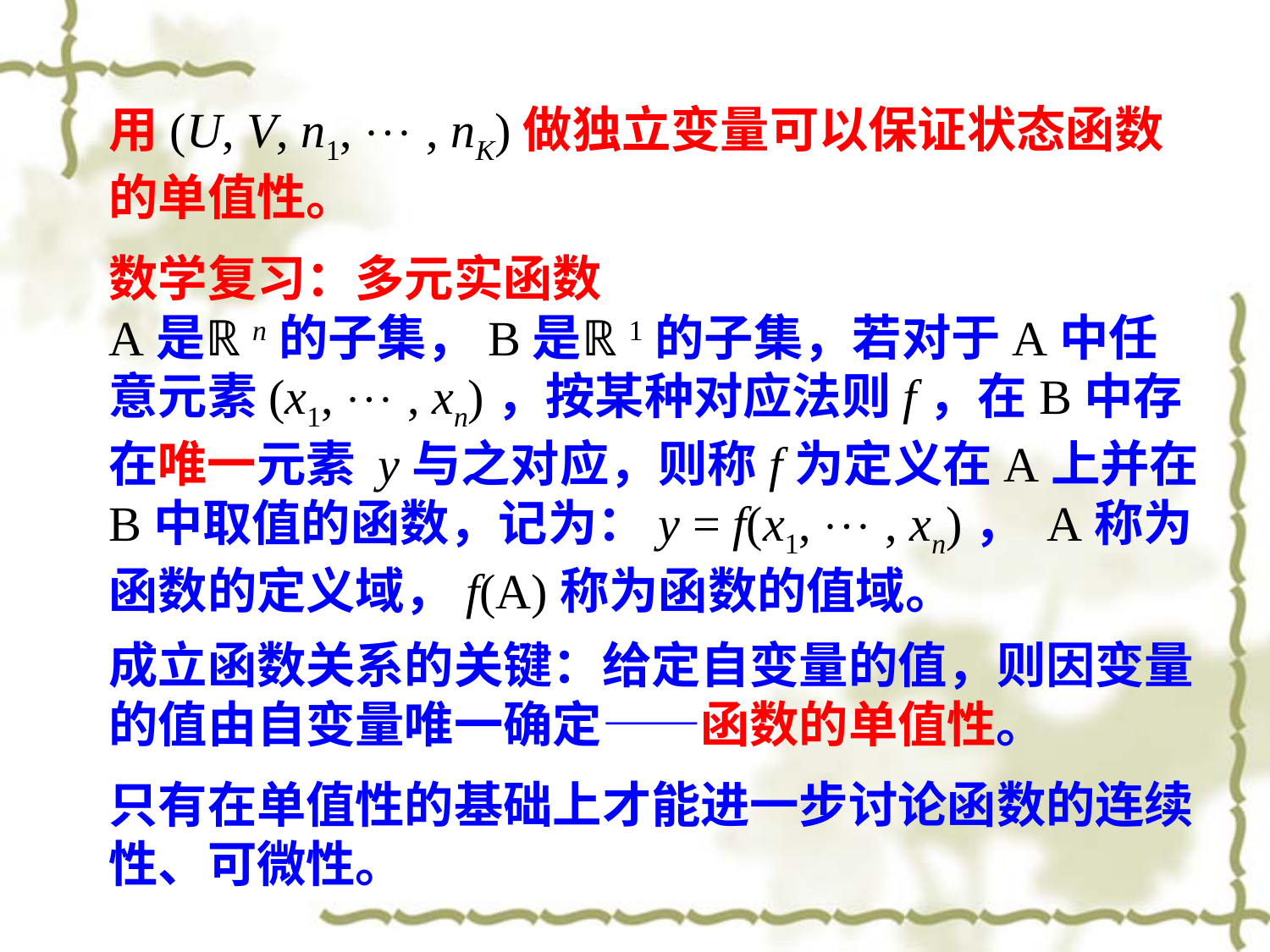

用(U, V, n1, … , nK)做独立变量可以保证状态函数的单值性。
数学复习：多元实函数
A是ℝn的子集，B是ℝ1的子集，若对于A中任意元素(x1, … , xn)，按某种对应法则f，在B中存在唯一元素 y与之对应，则称f为定义在A上并在B中取值的函数，记为：y = f(x1, … , xn)， A称为函数的定义域，f(A)称为函数的值域。
成立函数关系的关键：给定自变量的值，则因变量的值由自变量唯一确定——函数的单值性。
只有在单值性的基础上才能进一步讨论函数的连续性、可微性。